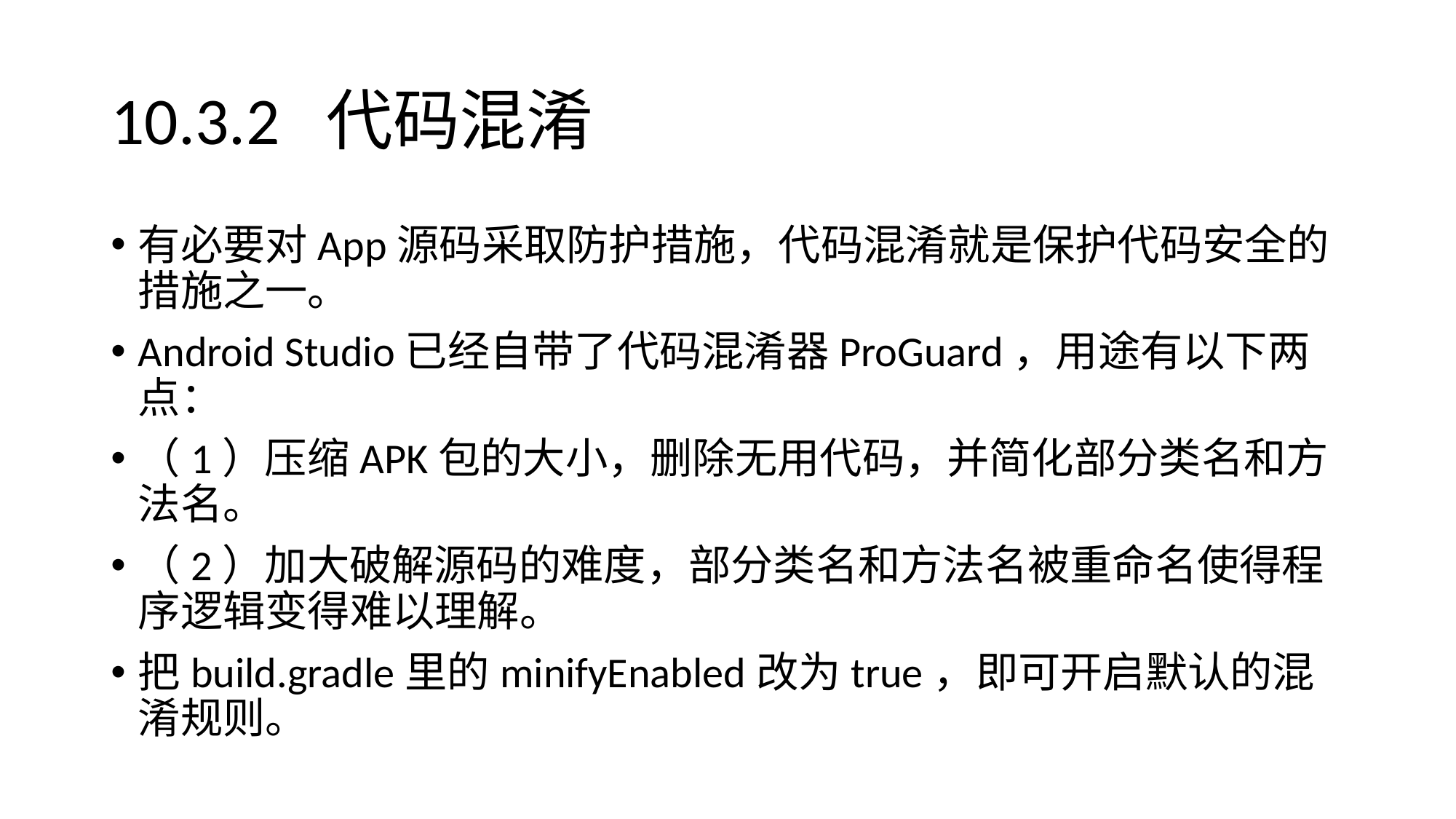

# 10.3.2  代码混淆
有必要对App源码采取防护措施，代码混淆就是保护代码安全的措施之一。
Android Studio已经自带了代码混淆器ProGuard，用途有以下两点：
（1）压缩APK包的大小，删除无用代码，并简化部分类名和方法名。
（2）加大破解源码的难度，部分类名和方法名被重命名使得程序逻辑变得难以理解。
把build.gradle里的minifyEnabled改为true，即可开启默认的混淆规则。